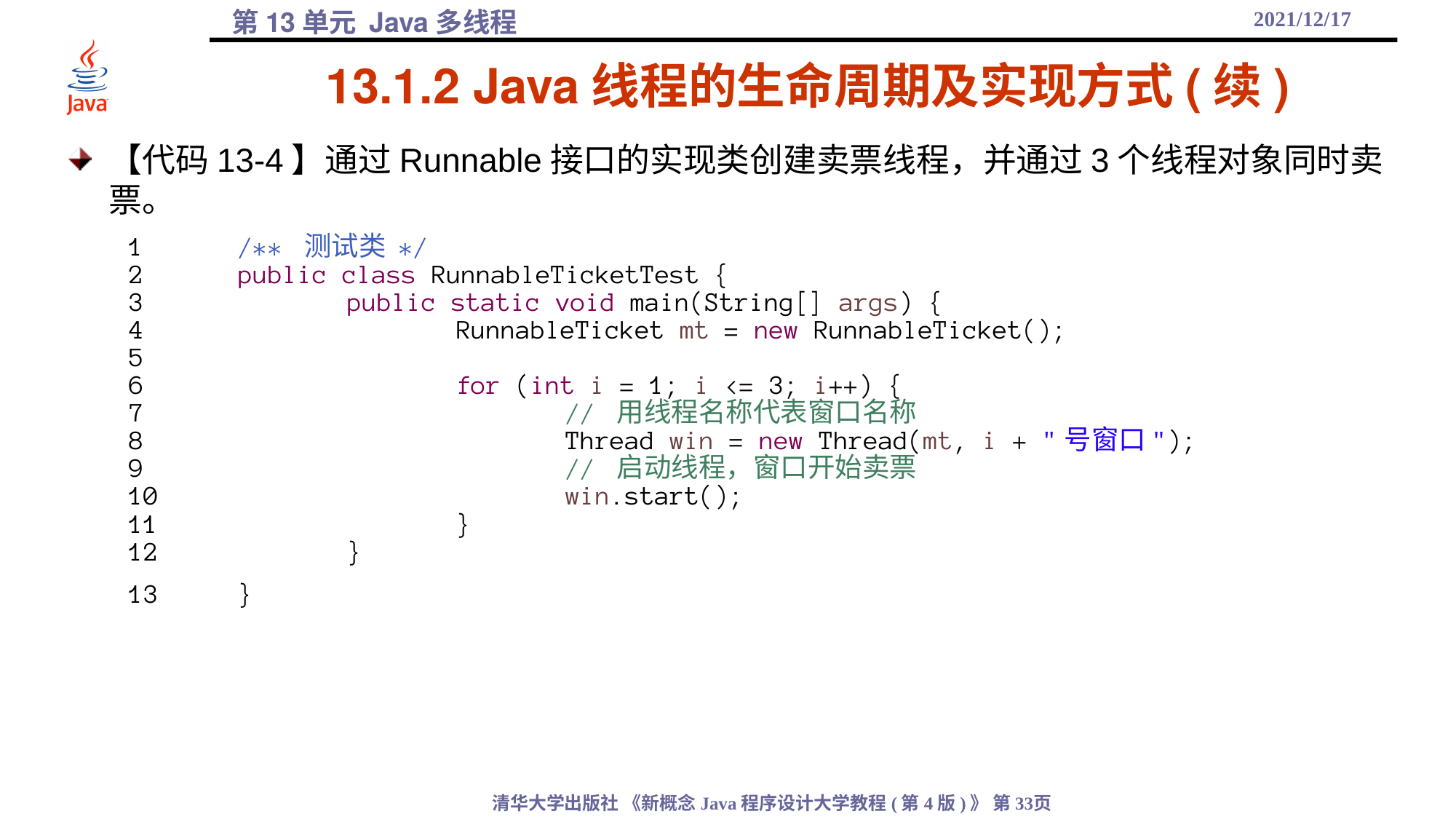

2021/12/17
# 13.1.2 Java线程的生命周期及实现方式(续)
【代码13-4】通过Runnable接口的实现类创建卖票线程，并通过3个线程对象同时卖票。
1	/** 测试类 */
2	public class RunnableTicketTest {
3		public static void main(String[] args) {
4			RunnableTicket mt = new RunnableTicket();
5
6			for (int i = 1; i <= 3; i++) {
7				// 用线程名称代表窗口名称
8				Thread win = new Thread(mt, i + "号窗口");
9				// 启动线程，窗口开始卖票
10				win.start();
11			}
12		}
13	}